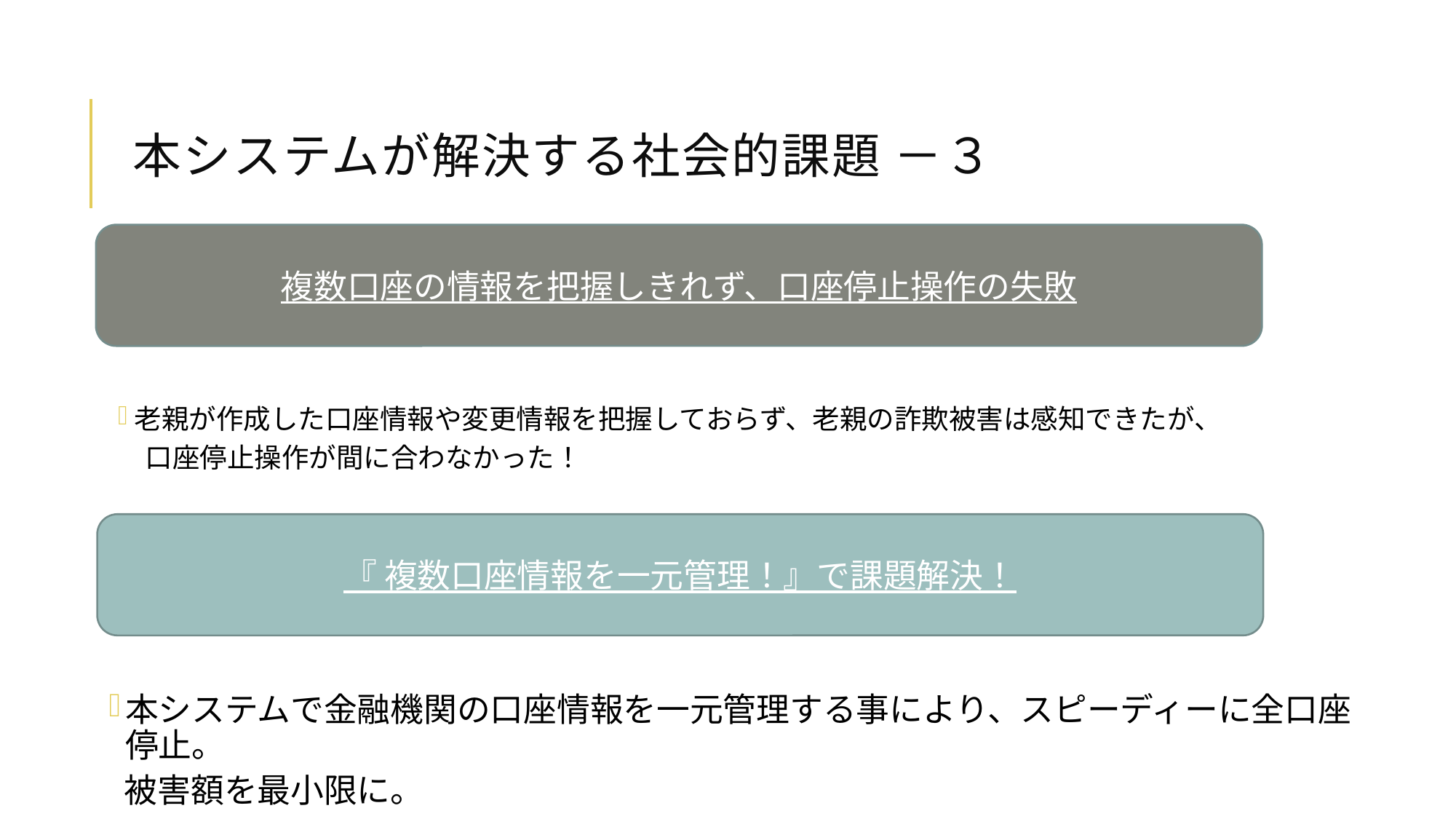

# 本システムが解決する社会的課題 －３
複数口座の情報を把握しきれず、口座停止操作の失敗

老親が作成した口座情報や変更情報を把握しておらず、老親の詐欺被害は感知できたが、
　口座停止操作が間に合わなかった！

『 複数口座情報を一元管理！』で課題解決！

本システムで金融機関の口座情報を一元管理する事により、スピーディーに全口座停止。
 被害額を最小限に。